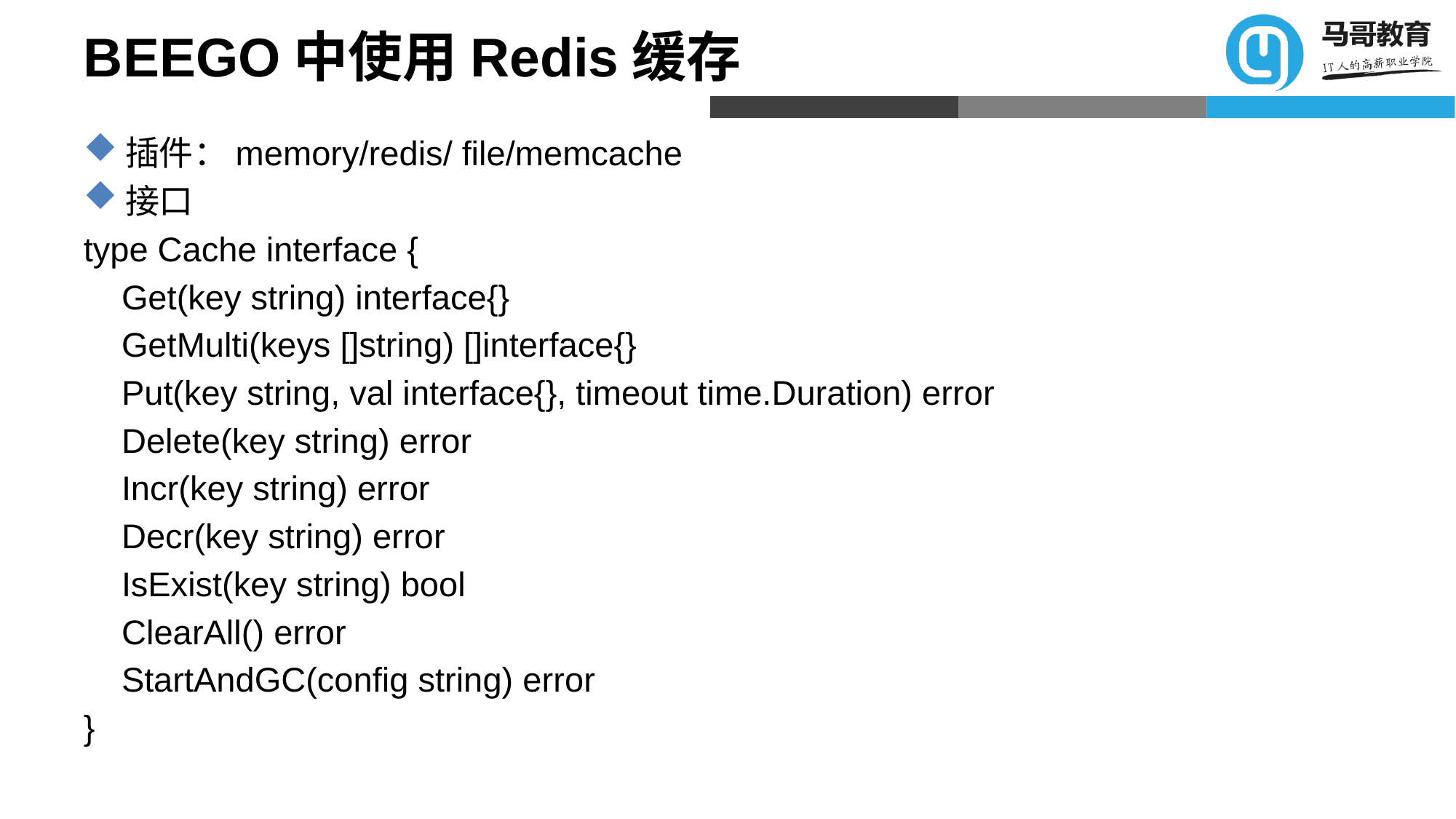

# BEEGO中使用Redis缓存
插件：memory/redis/ file/memcache
接口
type Cache interface {
    Get(key string) interface{}
    GetMulti(keys []string) []interface{}
    Put(key string, val interface{}, timeout time.Duration) error
    Delete(key string) error
    Incr(key string) error
    Decr(key string) error
    IsExist(key string) bool
    ClearAll() error
    StartAndGC(config string) error
}